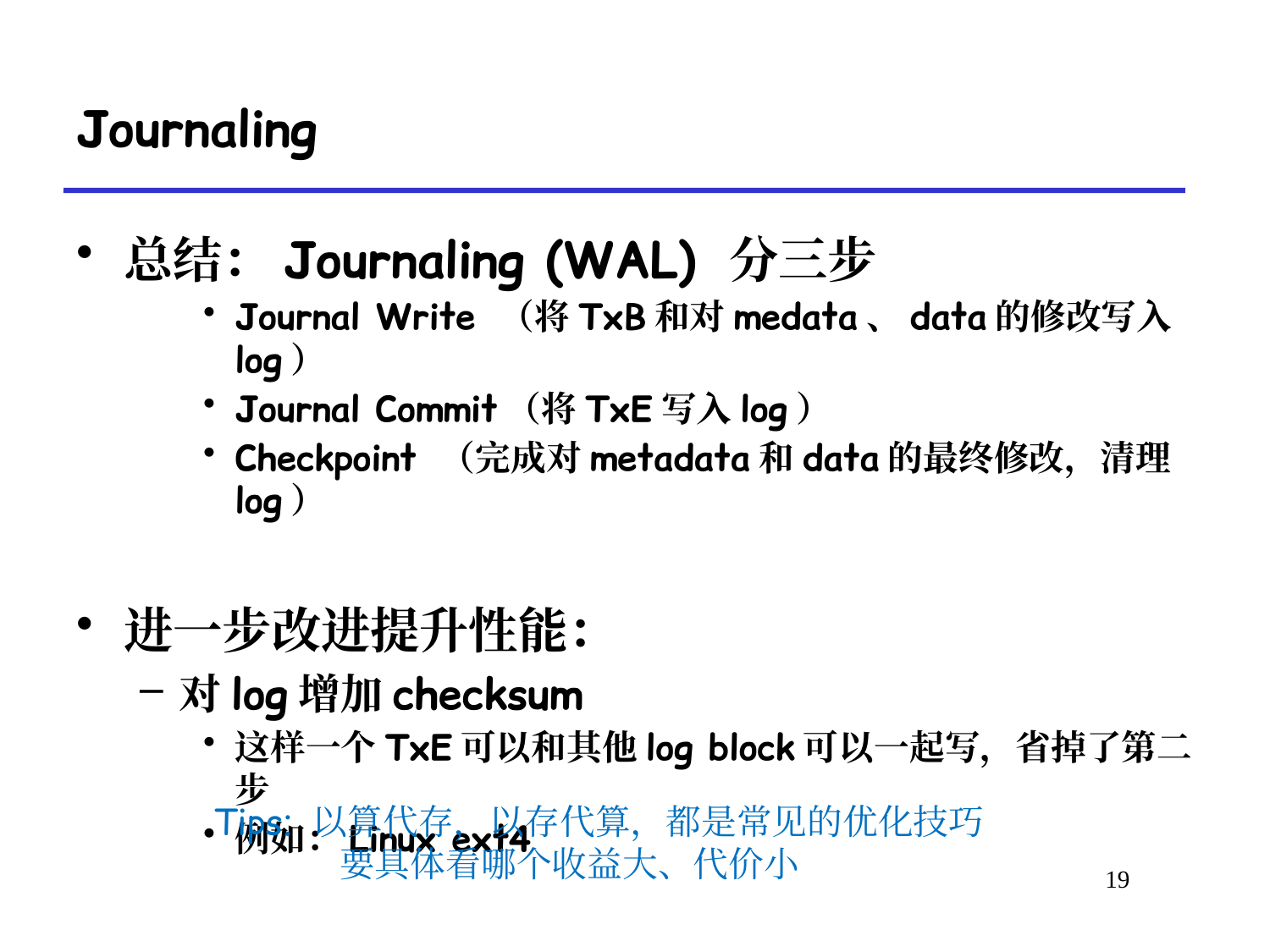

# Journaling
总结：Journaling (WAL) 分三步
Journal Write （将TxB和对medata、data的修改写入log）
Journal Commit（将TxE写入log）
Checkpoint （完成对metadata和data的最终修改，清理log）

进一步改进提升性能：
对log增加checksum
这样一个TxE可以和其他log block可以一起写，省掉了第二步
例如：Linux ext4

Tips: 以算代存，以存代算，都是常见的优化技巧
	要具体看哪个收益大、代价小
19